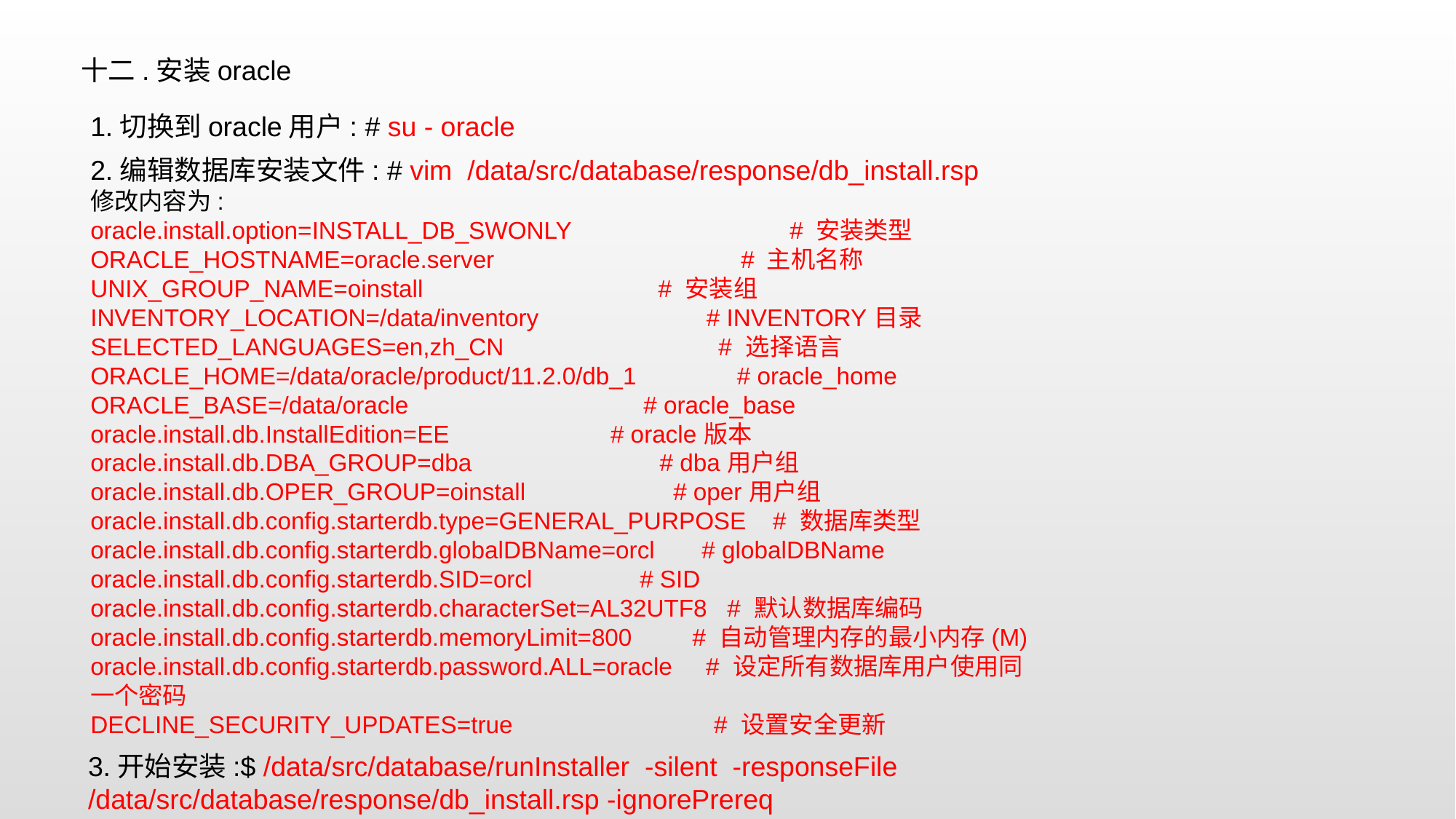

十二.安装oracle
1.切换到oracle用户: # su - oracle
2.编辑数据库安装文件: # vim  /data/src/database/response/db_install.rsp
修改内容为:
oracle.install.option=INSTALL_DB_SWONLY     　　　　　　     # 安装类型
ORACLE_HOSTNAME=oracle.server                    　　　     # 主机名称
UNIX_GROUP_NAME=oinstall                                   # 安装组
INVENTORY_LOCATION=/data/inventory                         # INVENTORY目录
SELECTED_LANGUAGES=en,zh_CN                                # 选择语言
ORACLE_HOME=/data/oracle/product/11.2.0/db_1               # oracle_home
ORACLE_BASE=/data/oracle                                   # oracle_base
oracle.install.db.InstallEdition=EE                        # oracle版本
oracle.install.db.DBA_GROUP=dba                            # dba用户组
oracle.install.db.OPER_GROUP=oinstall                      # oper用户组
oracle.install.db.config.starterdb.type=GENERAL_PURPOSE    # 数据库类型
oracle.install.db.config.starterdb.globalDBName=orcl       # globalDBName
oracle.install.db.config.starterdb.SID=orcl                # SID
oracle.install.db.config.starterdb.characterSet=AL32UTF8   # 默认数据库编码
oracle.install.db.config.starterdb.memoryLimit=800         # 自动管理内存的最小内存(M)
oracle.install.db.config.starterdb.password.ALL=oracle     # 设定所有数据库用户使用同一个密码
DECLINE_SECURITY_UPDATES=true                              # 设置安全更新
3.开始安装:$ /data/src/database/runInstaller  -silent  -responseFile  /data/src/database/response/db_install.rsp -ignorePrereq